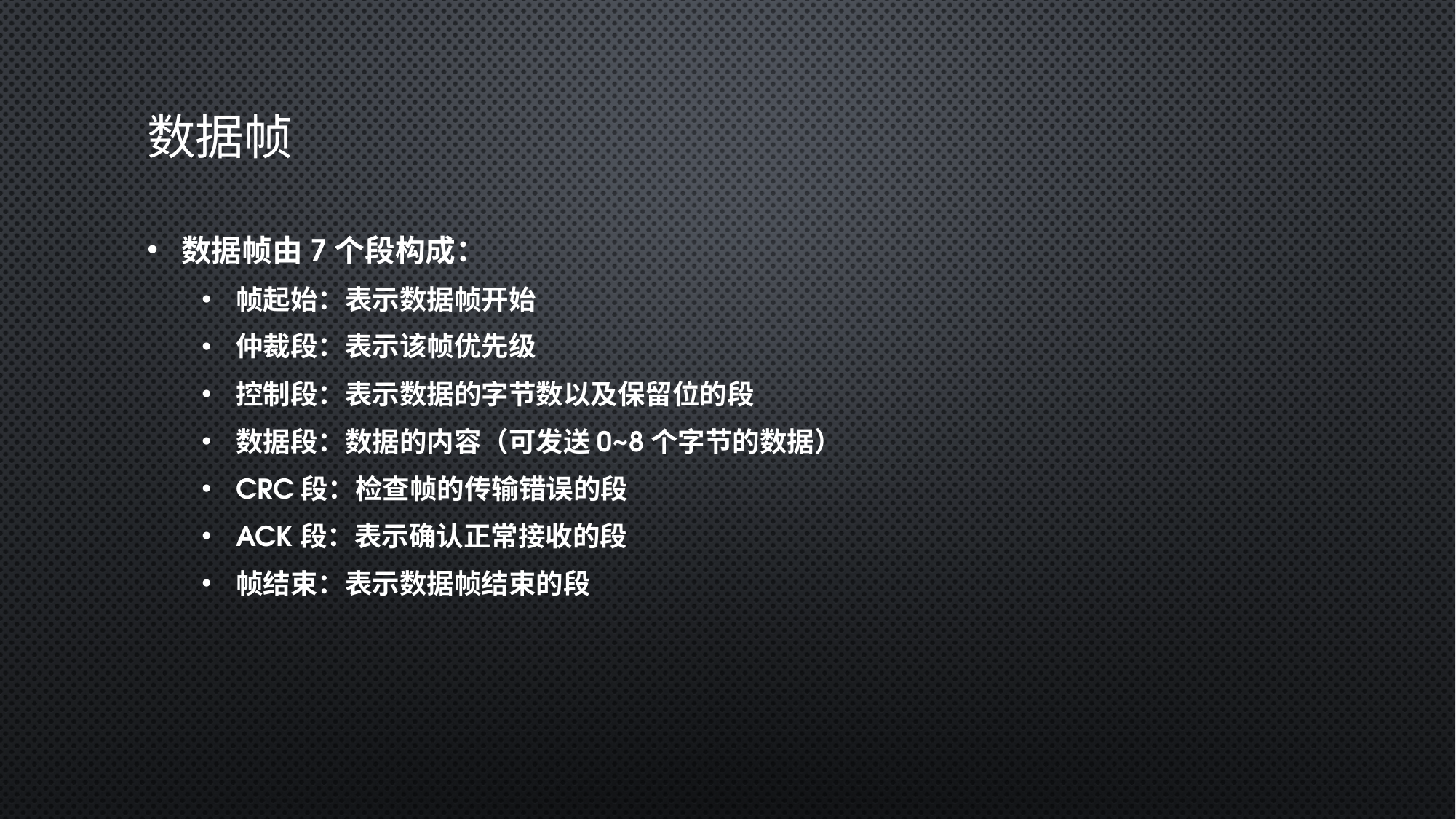

# 数据帧
数据帧由7个段构成：
帧起始：表示数据帧开始
仲裁段：表示该帧优先级
控制段：表示数据的字节数以及保留位的段
数据段：数据的内容（可发送0~8个字节的数据）
CRC段：检查帧的传输错误的段
ACK段：表示确认正常接收的段
帧结束：表示数据帧结束的段